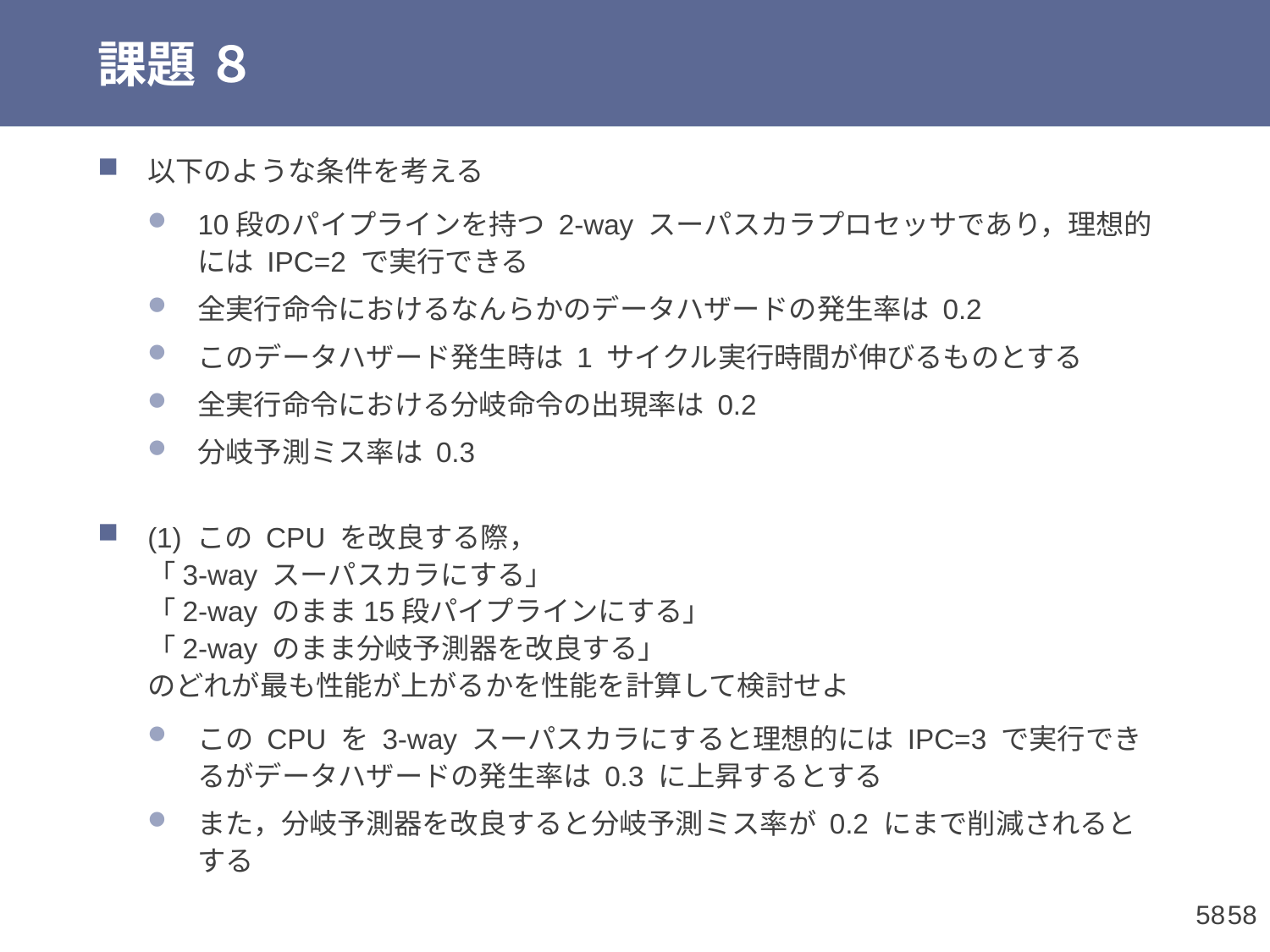

# 課題 ８
以下のような条件を考える
10段のパイプラインを持つ 2-way スーパスカラプロセッサであり，理想的には IPC=2 で実行できる
全実行命令におけるなんらかのデータハザードの発生率は 0.2
このデータハザード発生時は 1 サイクル実行時間が伸びるものとする
全実行命令における分岐命令の出現率は 0.2
分岐予測ミス率は 0.3
(1) この CPU を改良する際，
「3-way スーパスカラにする」
「2-way のまま15段パイプラインにする」
「2-way のまま分岐予測器を改良する」
のどれが最も性能が上がるかを性能を計算して検討せよ
この CPU を 3-way スーパスカラにすると理想的には IPC=3 で実行できるがデータハザードの発生率は 0.3 に上昇するとする
また，分岐予測器を改良すると分岐予測ミス率が 0.2 にまで削減されるとする
58